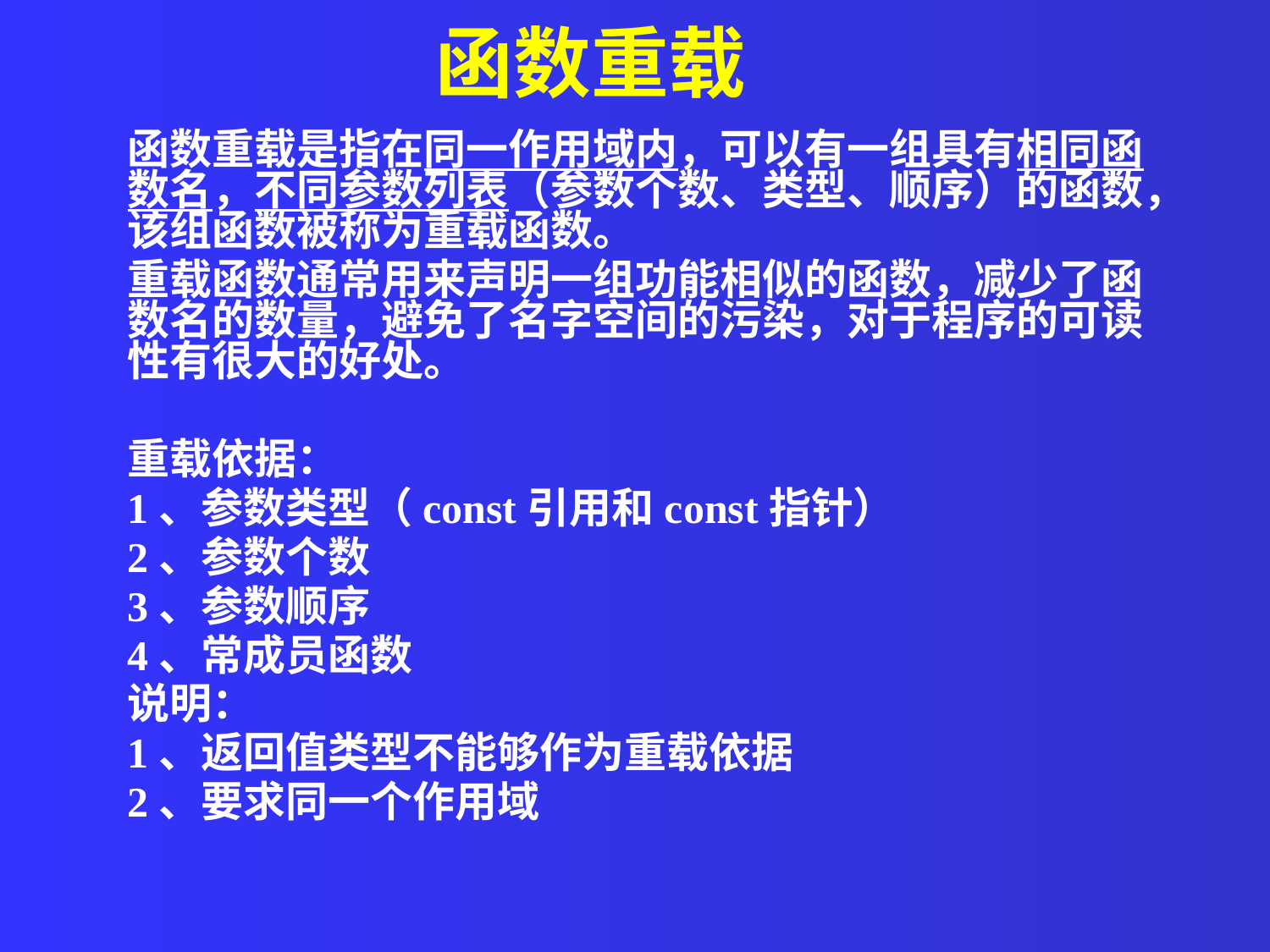

函数重载
函数重载是指在同一作用域内，可以有一组具有相同函数名，不同参数列表（参数个数、类型、顺序）的函数，该组函数被称为重载函数。
重载函数通常用来声明一组功能相似的函数，减少了函数名的数量，避免了名字空间的污染，对于程序的可读性有很大的好处。

重载依据：
1、参数类型（const引用和const指针）
2、参数个数
3、参数顺序
4、常成员函数
说明：
1、返回值类型不能够作为重载依据
2、要求同一个作用域